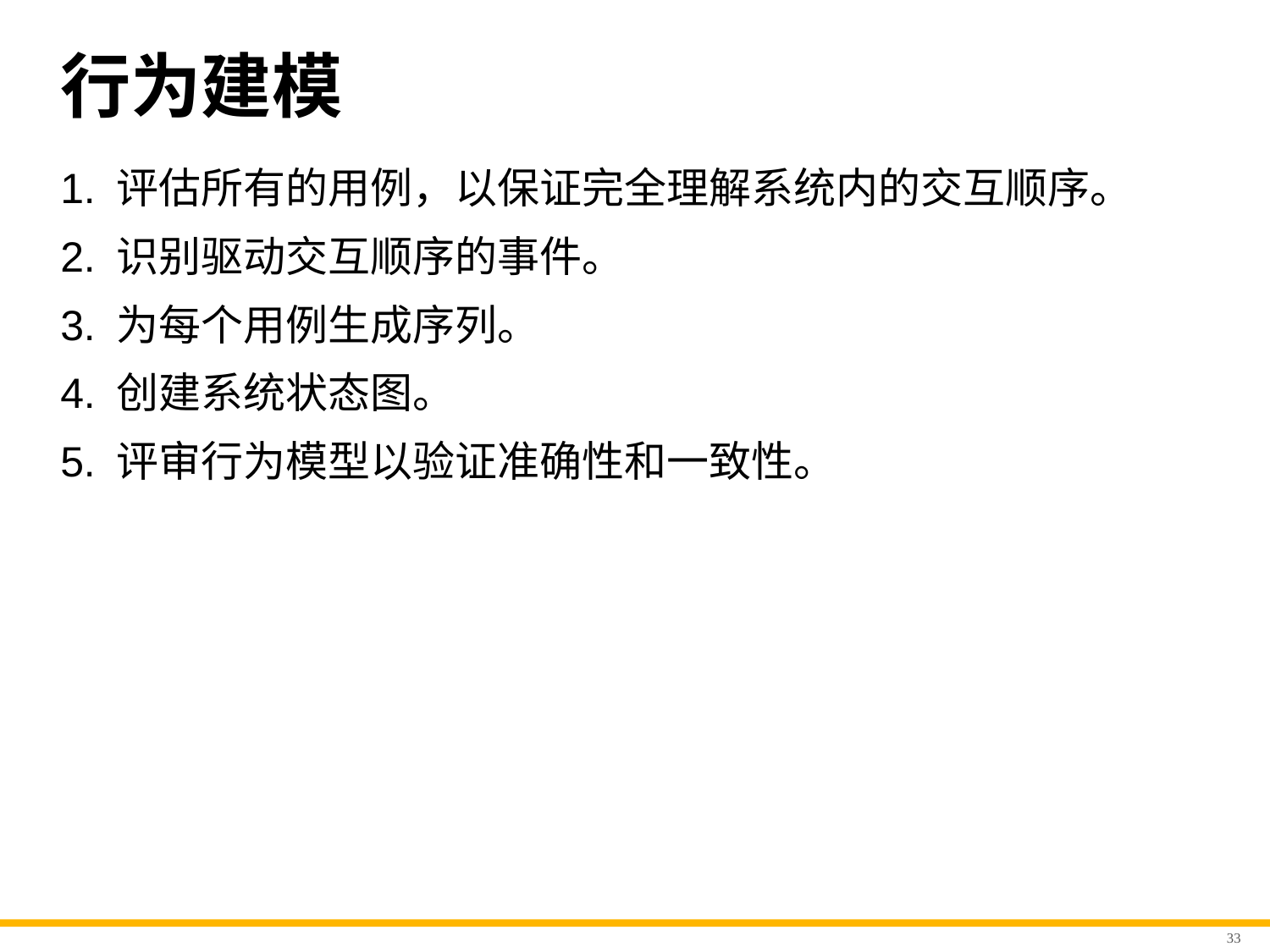

# 行为建模
评估所有的用例，以保证完全理解系统内的交互顺序。
识别驱动交互顺序的事件。
为每个用例生成序列。
创建系统状态图。
评审行为模型以验证准确性和一致性。
33